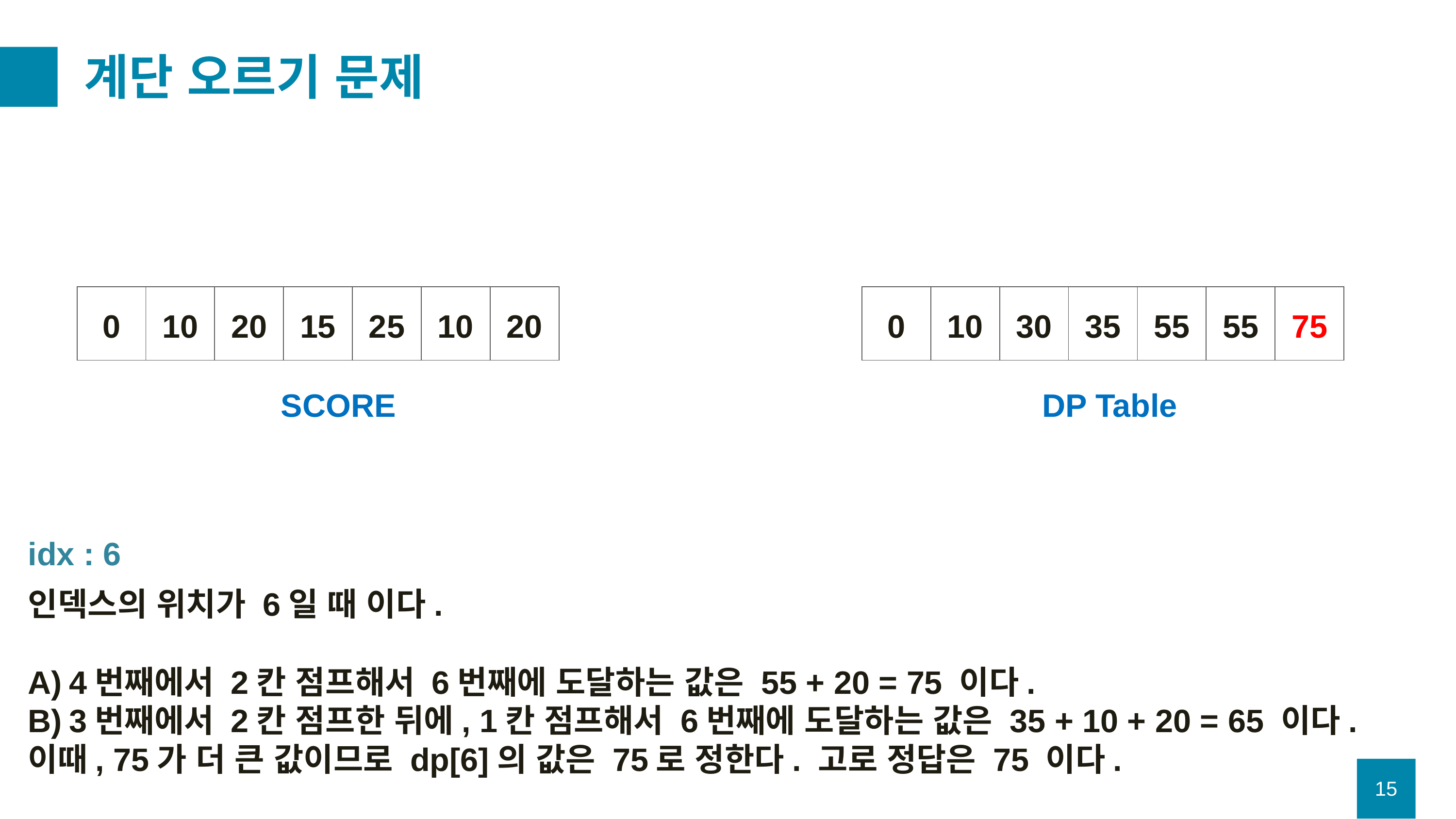

# 계단 오르기 문제
| 0 | 10 | 30 | 35 | 55 | 55 | 75 |
| --- | --- | --- | --- | --- | --- | --- |
| 0 | 10 | 20 | 15 | 25 | 10 | 20 |
| --- | --- | --- | --- | --- | --- | --- |
SCORE
DP Table
idx : 6
인덱스의 위치가 6일 때 이다.

4번째에서 2칸 점프해서 6번째에 도달하는 값은 55 + 20 = 75 이다.
3번째에서 2칸 점프한 뒤에, 1칸 점프해서 6번째에 도달하는 값은 35 + 10 + 20 = 65 이다.
이때, 75가 더 큰 값이므로 dp[6]의 값은 75로 정한다. 고로 정답은 75 이다.
15